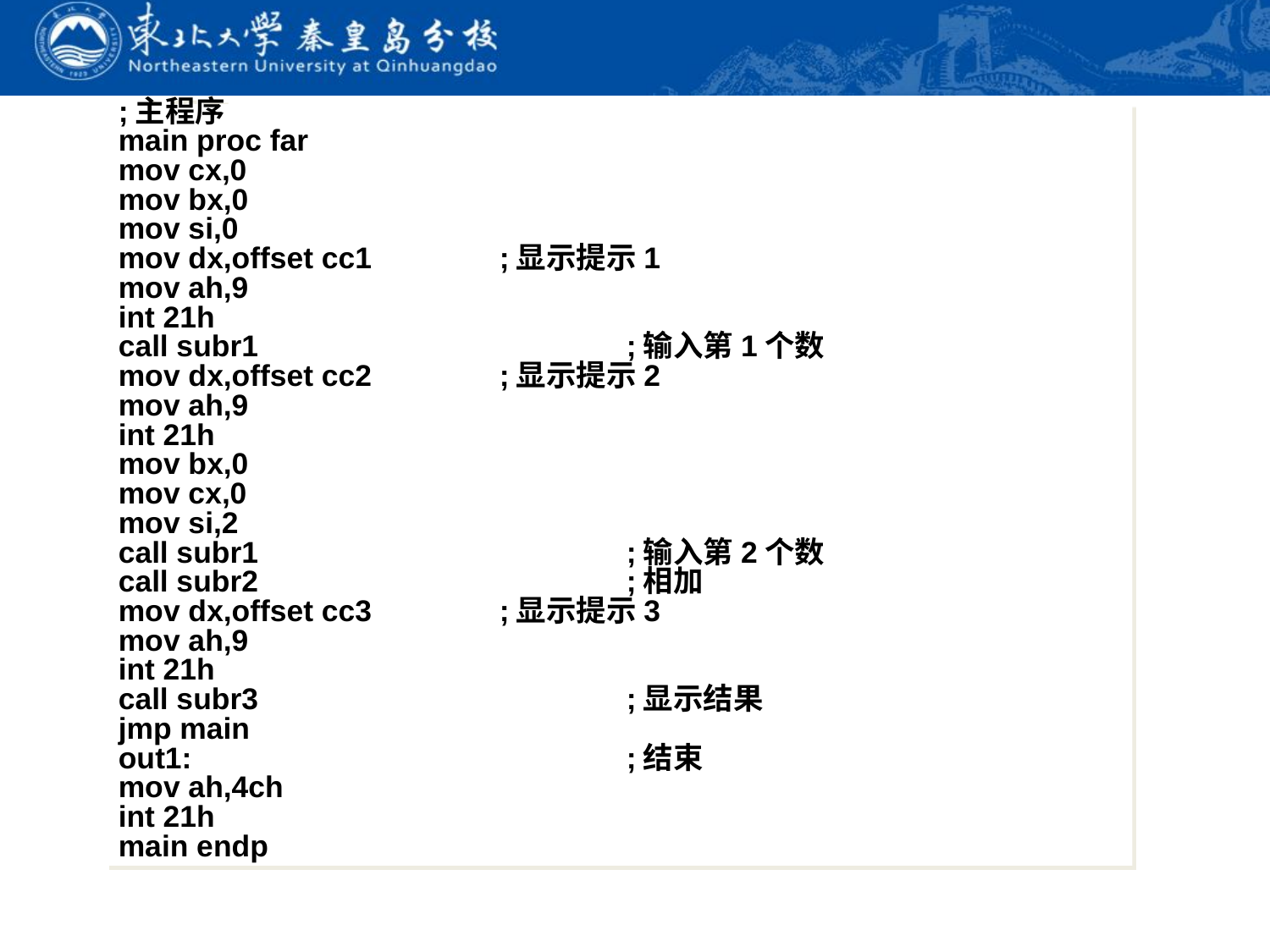

;主程序
main proc far
mov cx,0
mov bx,0
mov si,0
mov dx,offset cc1		;显示提示1
mov ah,9
int 21h
call subr1			;输入第1个数
mov dx,offset cc2		;显示提示2
mov ah,9
int 21h
mov bx,0
mov cx,0
mov si,2
call subr1			;输入第2个数
call subr2			;相加
mov dx,offset cc3		;显示提示3
mov ah,9
int 21h
call subr3			;显示结果
jmp main
out1:				;结束
mov ah,4ch
int 21h
main endp